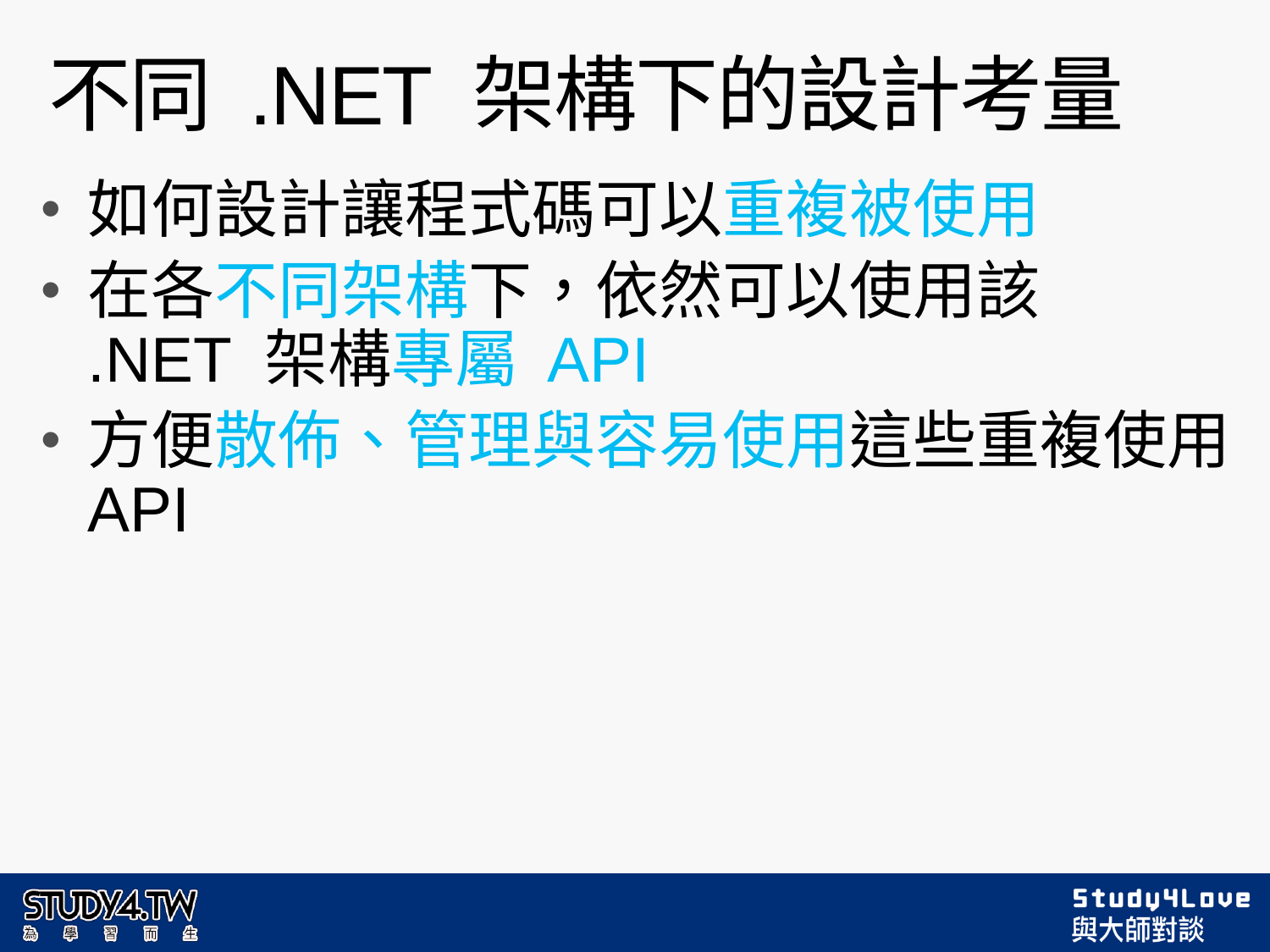

# 不同 .NET 架構下的設計考量
如何設計讓程式碼可以重複被使用
在各不同架構下，依然可以使用該
.NET 架構專屬 API
方便散佈、管理與容易使用這些重複使用 API